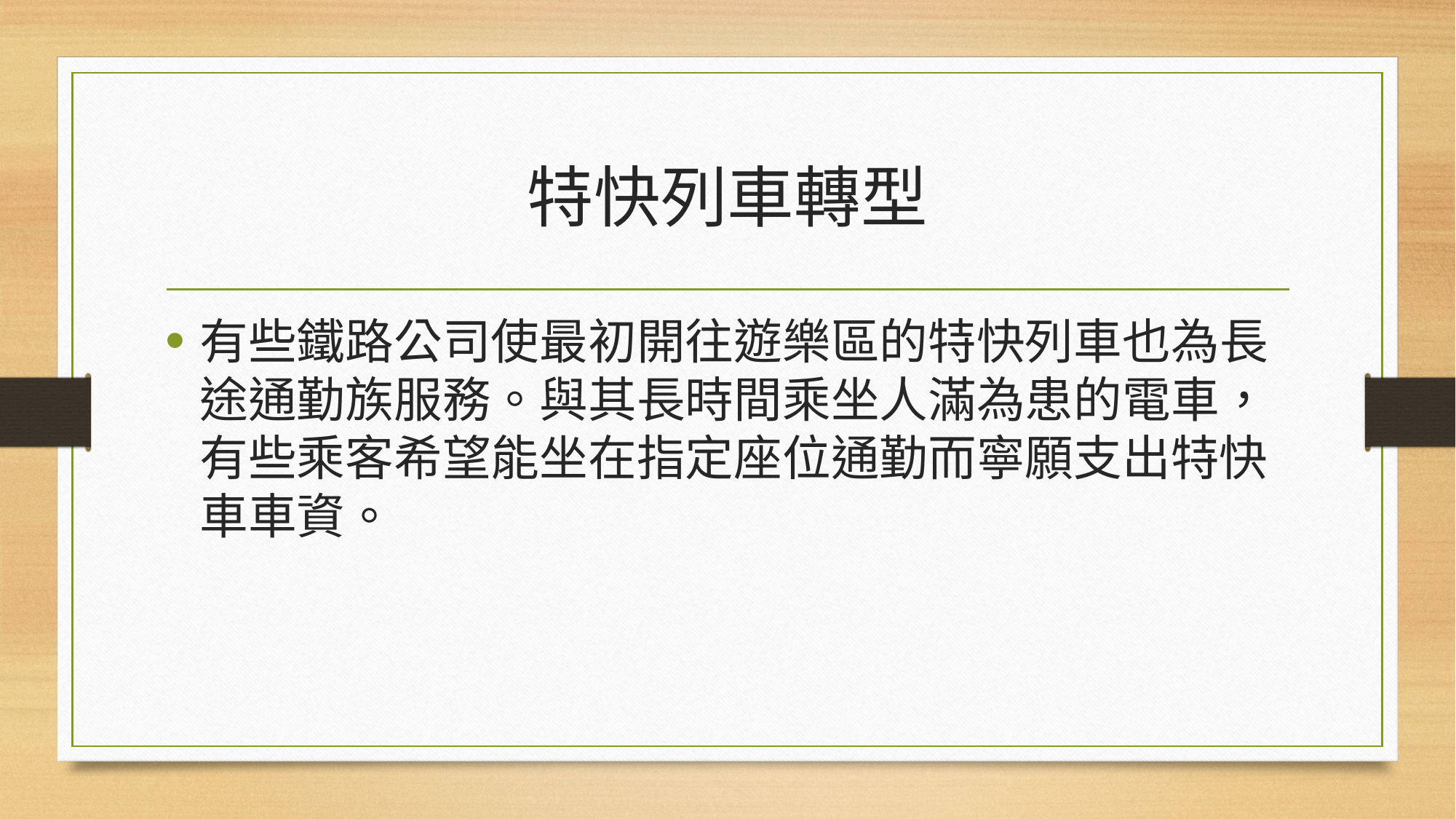

# 特快列車轉型
有些鐵路公司使最初開往遊樂區的特快列車也為長途通勤族服務。與其長時間乘坐人滿為患的電車，有些乘客希望能坐在指定座位通勤而寧願支出特快車車資。